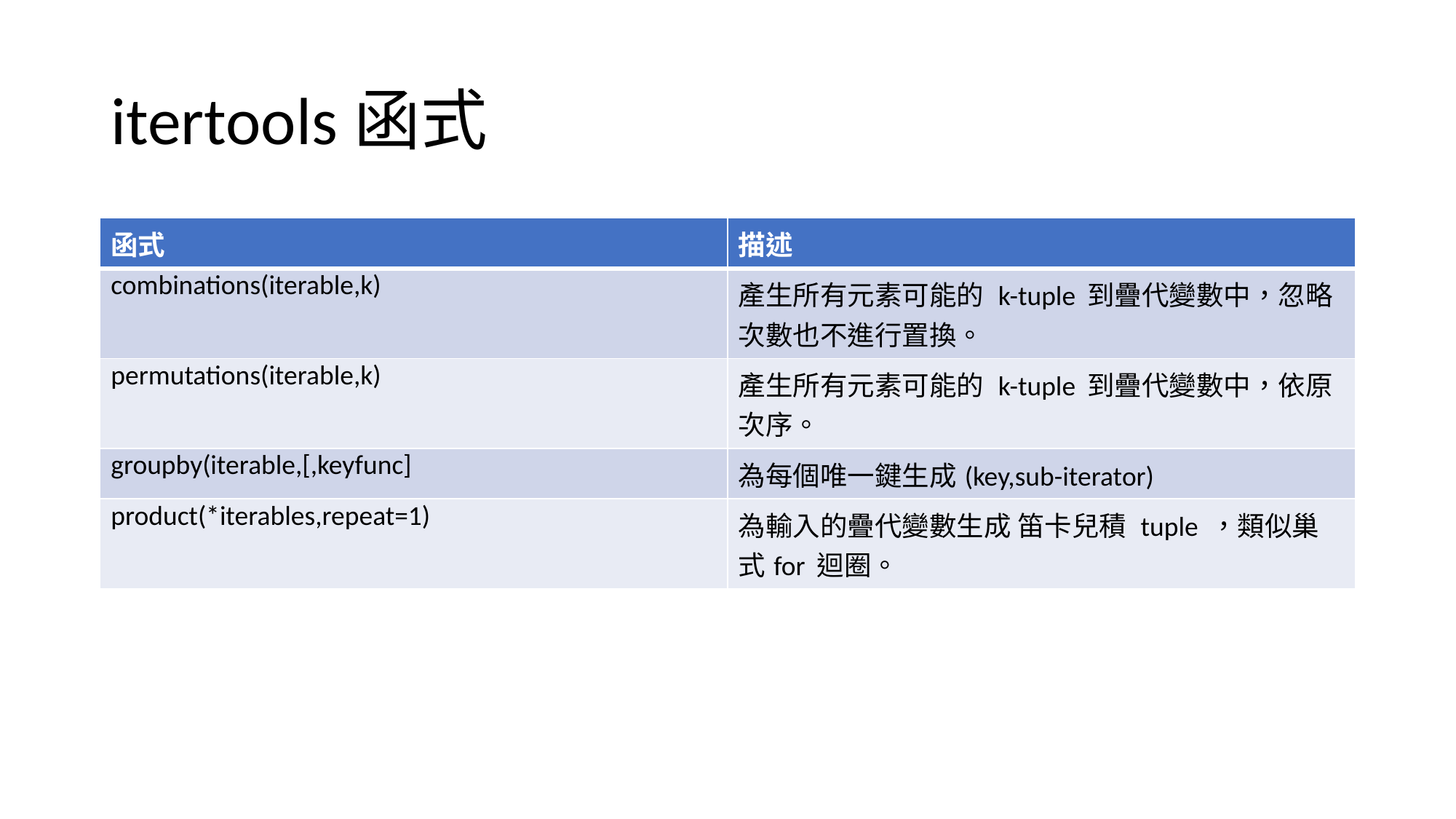

# itertools函式
| 函式 | 描述 |
| --- | --- |
| combinations(iterable,k) | 產生所有元素可能的 k-tuple 到疊代變數中，忽略次數也不進行置換。 |
| permutations(iterable,k) | 產生所有元素可能的 k-tuple 到疊代變數中，依原次序。 |
| groupby(iterable,[,keyfunc] | 為每個唯一鍵生成(key,sub-iterator) |
| product(\*iterables,repeat=1) | 為輸入的疊代變數生成 笛卡兒積 tuple ，類似巢式for 迴圈。 |